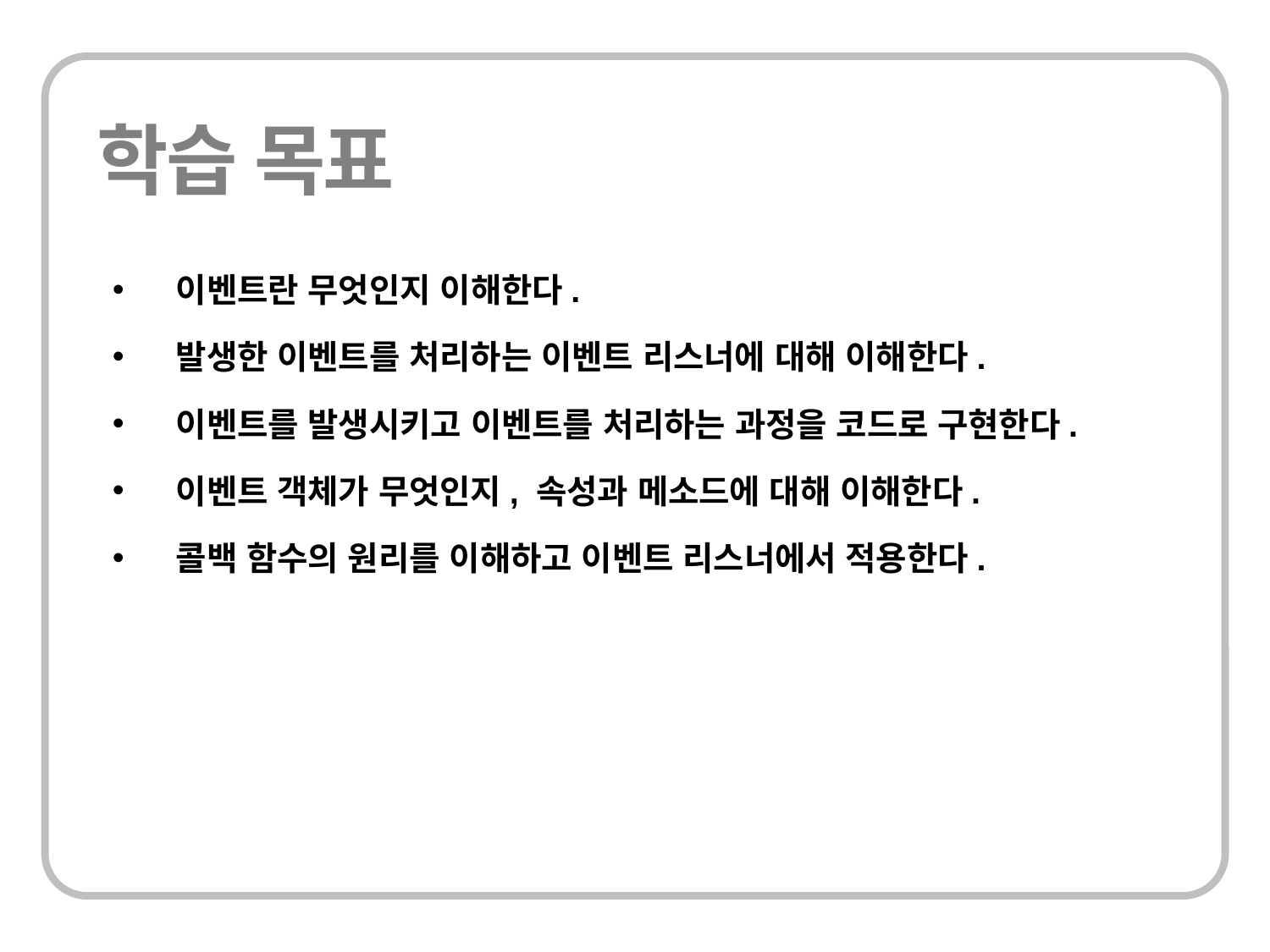

이벤트란 무엇인지 이해한다.
발생한 이벤트를 처리하는 이벤트 리스너에 대해 이해한다.
이벤트를 발생시키고 이벤트를 처리하는 과정을 코드로 구현한다.
이벤트 객체가 무엇인지, 속성과 메소드에 대해 이해한다.
콜백 함수의 원리를 이해하고 이벤트 리스너에서 적용한다.